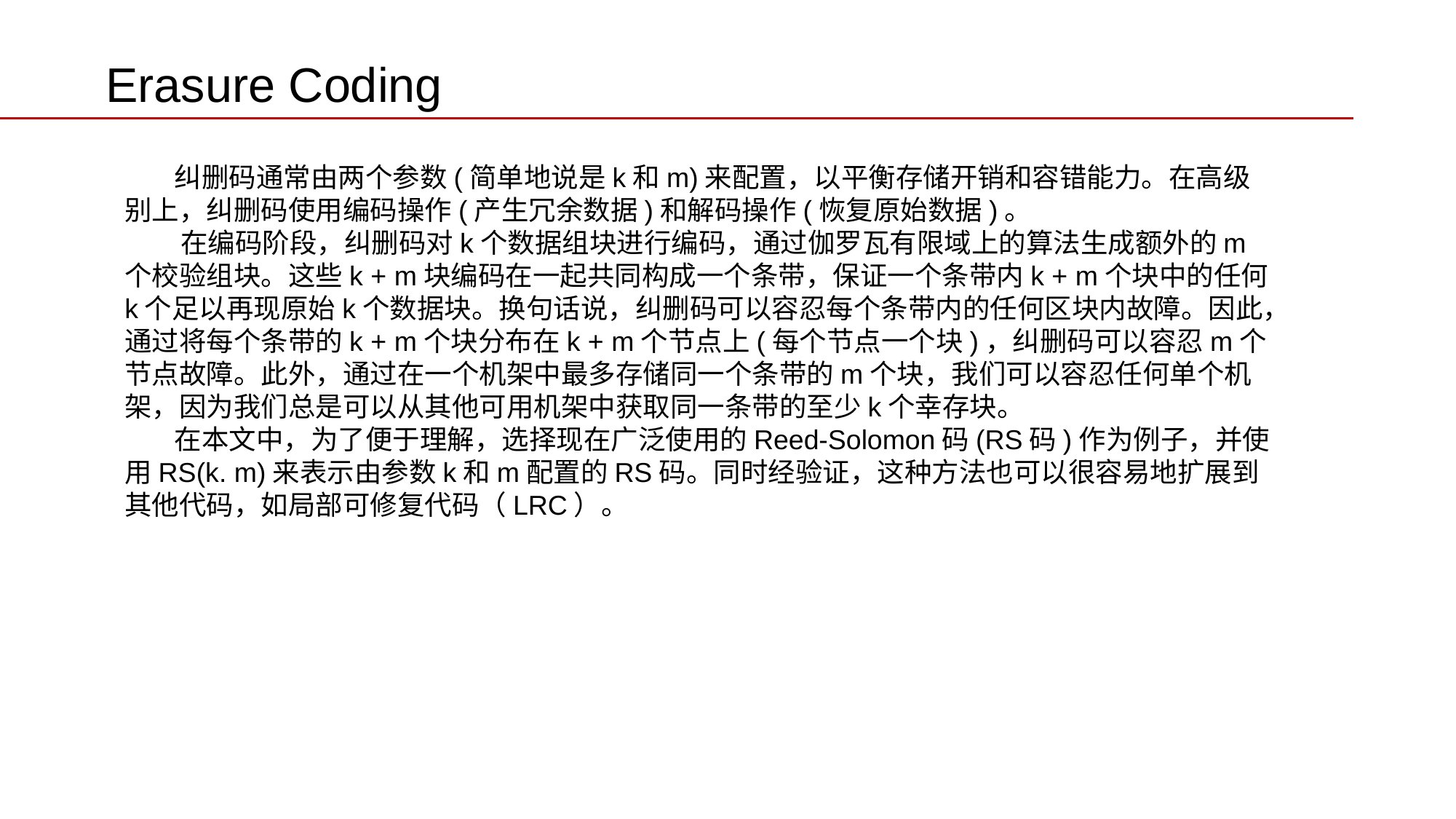

Erasure Coding

       纠删码通常由两个参数(简单地说是k和m)来配置，以平衡存储开销和容错能力。在高级别上，纠删码使用编码操作(产生冗余数据)和解码操作(恢复原始数据)。
        在编码阶段，纠删码对k个数据组块进行编码，通过伽罗瓦有限域上的算法生成额外的m个校验组块。这些k + m块编码在一起共同构成一个条带，保证一个条带内k + m个块中的任何k个足以再现原始k个数据块。换句话说，纠删码可以容忍每个条带内的任何区块内故障。因此，通过将每个条带的k + m个块分布在k + m个节点上(每个节点一个块)，纠删码可以容忍m个节点故障。此外，通过在一个机架中最多存储同一个条带的m个块，我们可以容忍任何单个机架，因为我们总是可以从其他可用机架中获取同一条带的至少k个幸存块。
       在本文中，为了便于理解，选择现在广泛使用的Reed-Solomon码(RS码)作为例子，并使用RS(k. m)来表示由参数k和m配置的RS码。同时经验证，这种方法也可以很容易地扩展到其他代码，如局部可修复代码（LRC）。